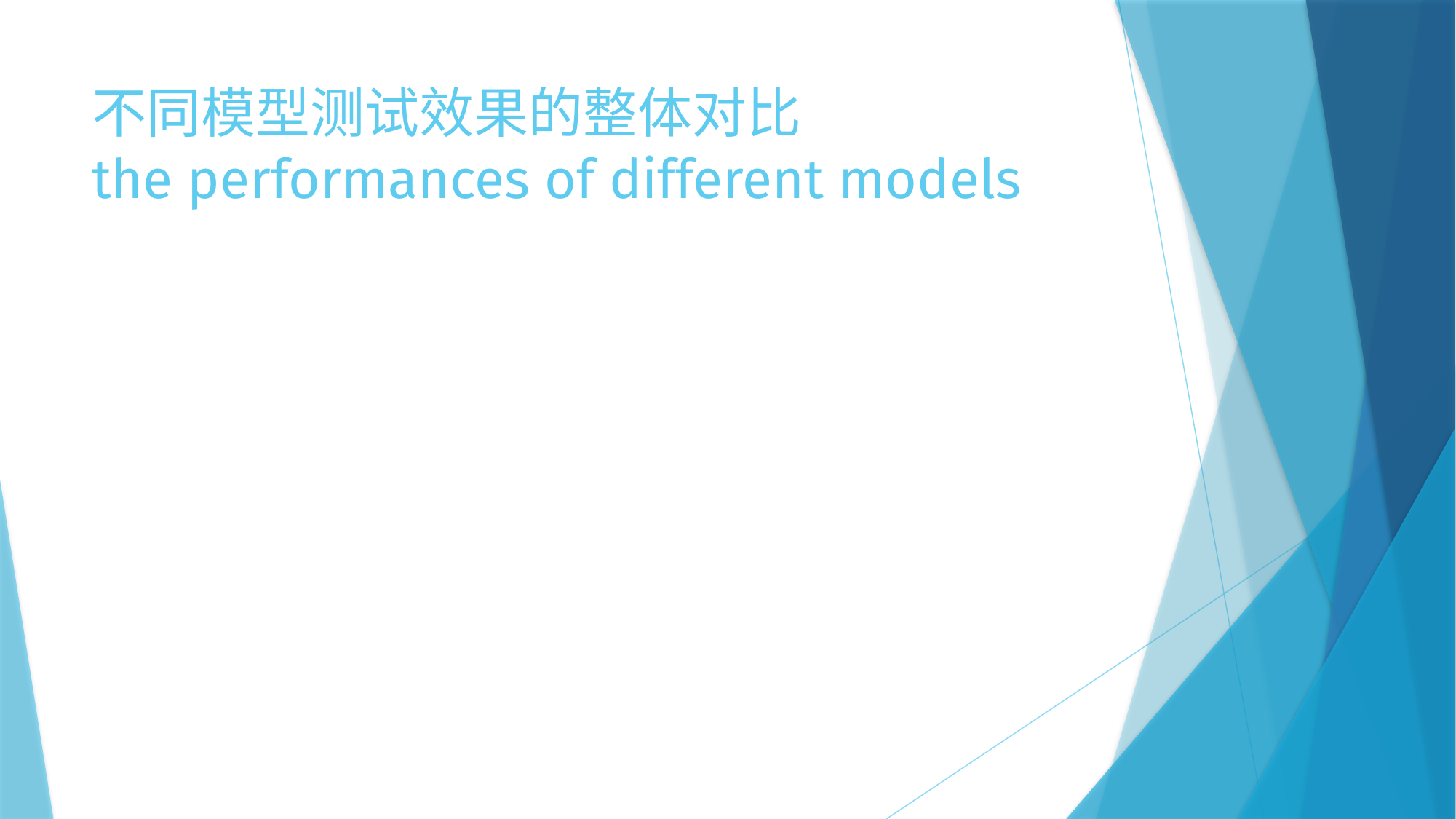

# 不同模型测试效果的整体对比 the performances of different models